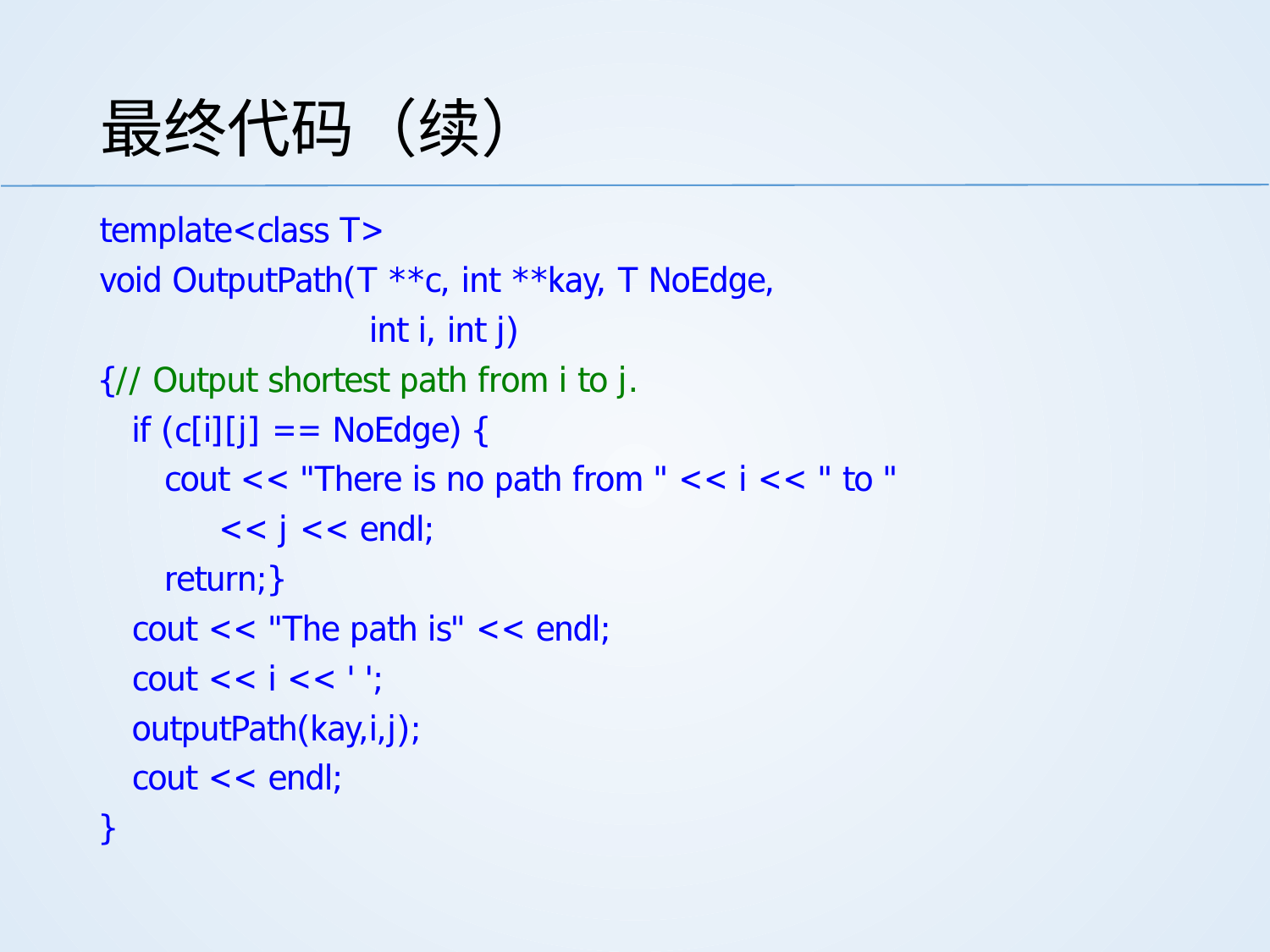

# 最终代码（续）
template<class T>
void OutputPath(T **c, int **kay, T NoEdge,
                         int i, int j)
{// Output shortest path from i to j.
   if (c[i][j] == NoEdge) {
      cout << "There is no path from " << i << " to "
           << j << endl;
      return;}
   cout << "The path is" << endl;
   cout << i << ' ';
   outputPath(kay,i,j);
   cout << endl;
}
42